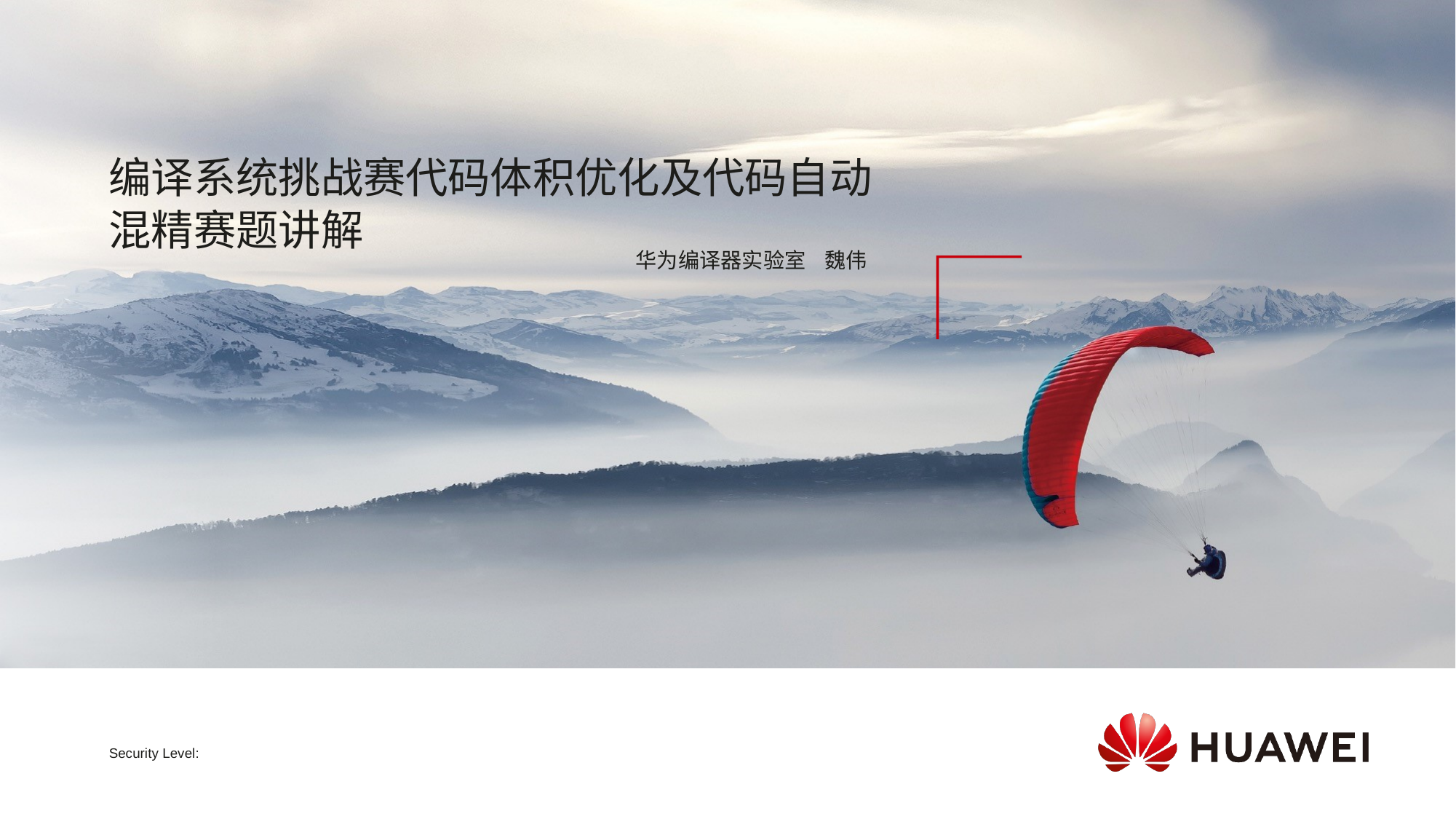

编译系统挑战赛代码体积优化及代码自动混精赛题讲解
华为编译器实验室    魏伟
Security Level: